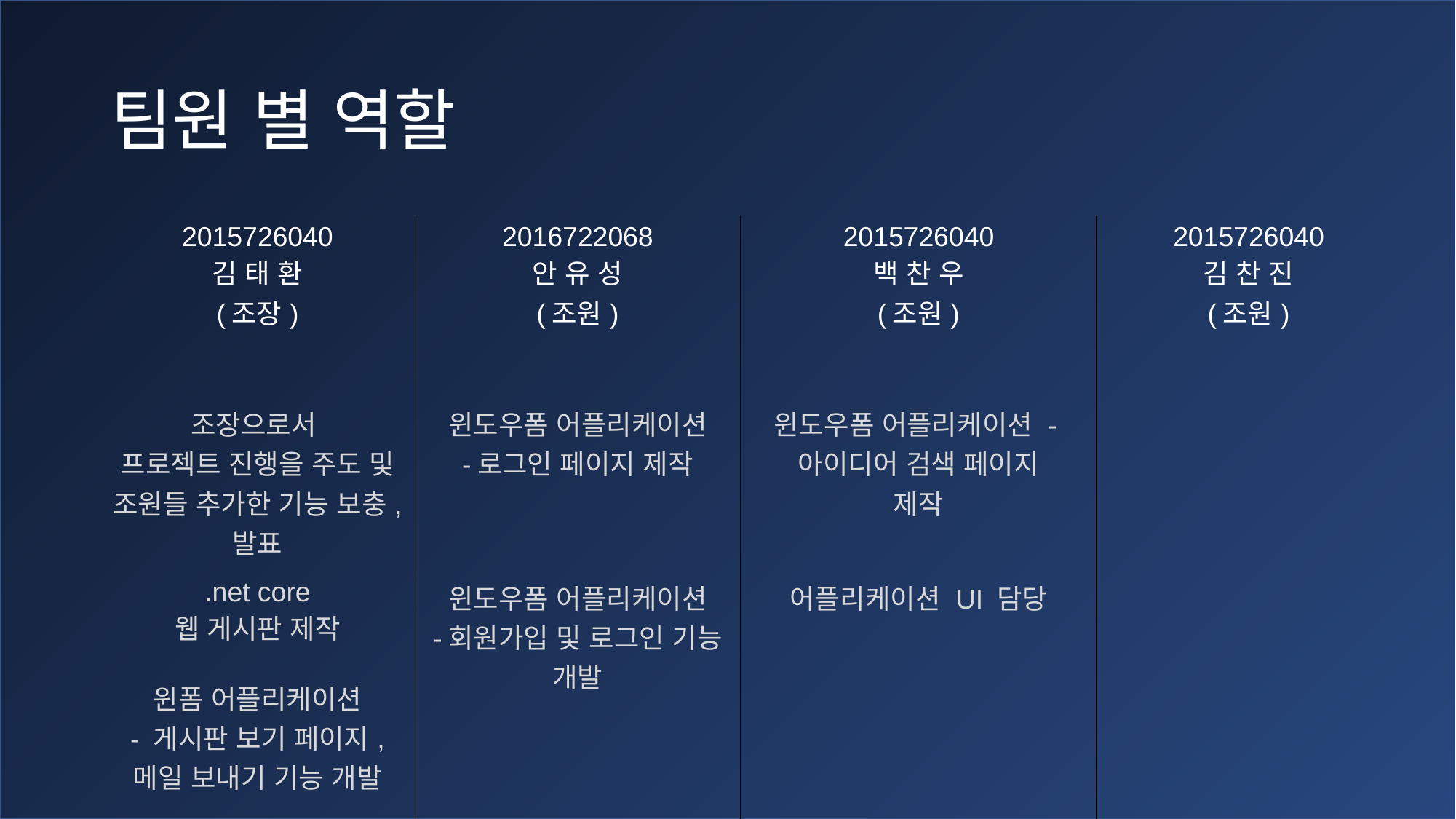

# 팀원 별 역할
| 2015726040 김 태 환 (조장) | 2016722068 안 유 성 (조원) | 2015726040 백 찬 우 (조원) | 2015726040 김 찬 진 (조원) |
| --- | --- | --- | --- |
| 조장으로서 프로젝트 진행을 주도 및 조원들 추가한 기능 보충, 발표 | 윈도우폼 어플리케이션 -로그인 페이지 제작 | 윈도우폼 어플리케이션 -아이디어 검색 페이지 제작 |  |
| .net core 웹 게시판 제작 윈폼 어플리케이션 - 게시판 보기 페이지, 메일 보내기 기능 개발 | 윈도우폼 어플리케이션 -회원가입 및 로그인 기능 개발 | 어플리케이션 UI 담당 |  |